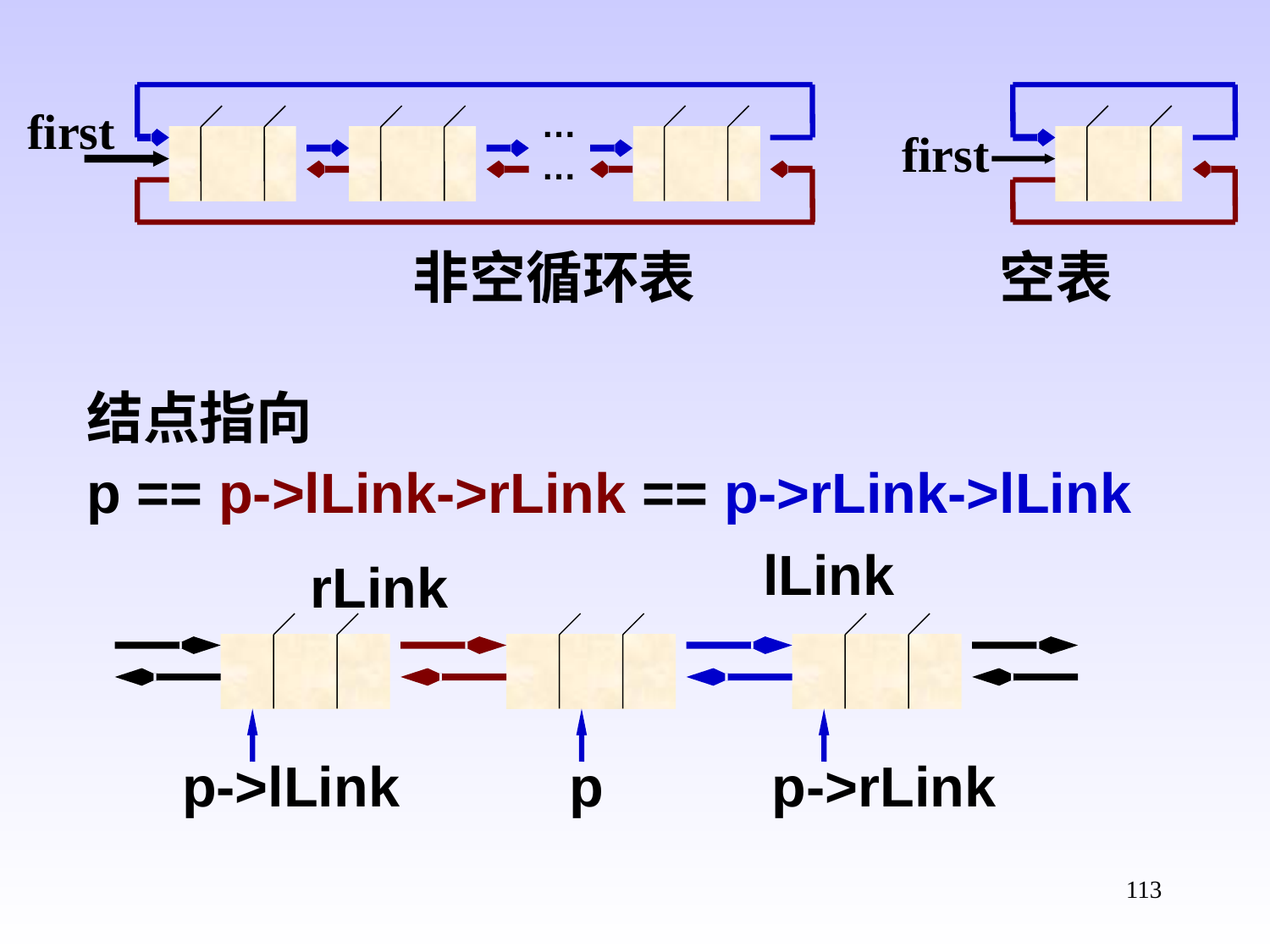

first

first
……

非空循环表	                空表
结点指向
p == p->lLink->rLink == p->rLink->lLink
lLink
rLink

p->lLink
p
p->rLink
113